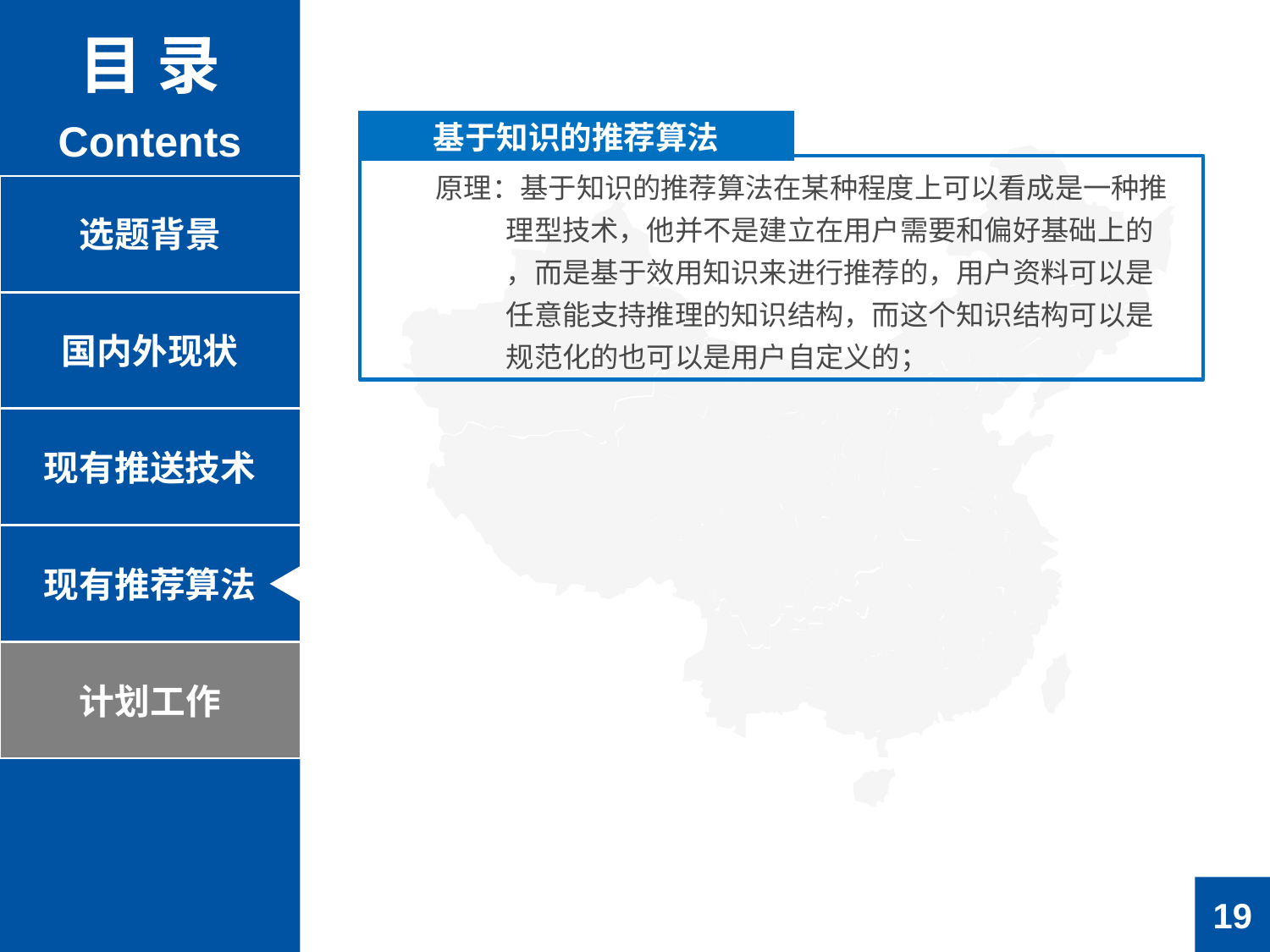

目 录
Contents
基于知识的推荐算法
原理：基于知识的推荐算法在某种程度上可以看成是一种推
          理型技术，他并不是建立在用户需要和偏好基础上的
          ，而是基于效用知识来进行推荐的，用户资料可以是
          任意能支持推理的知识结构，而这个知识结构可以是
          规范化的也可以是用户自定义的；
选题背景
国内外现状
现有推送技术
现有推荐算法

计划工作
19